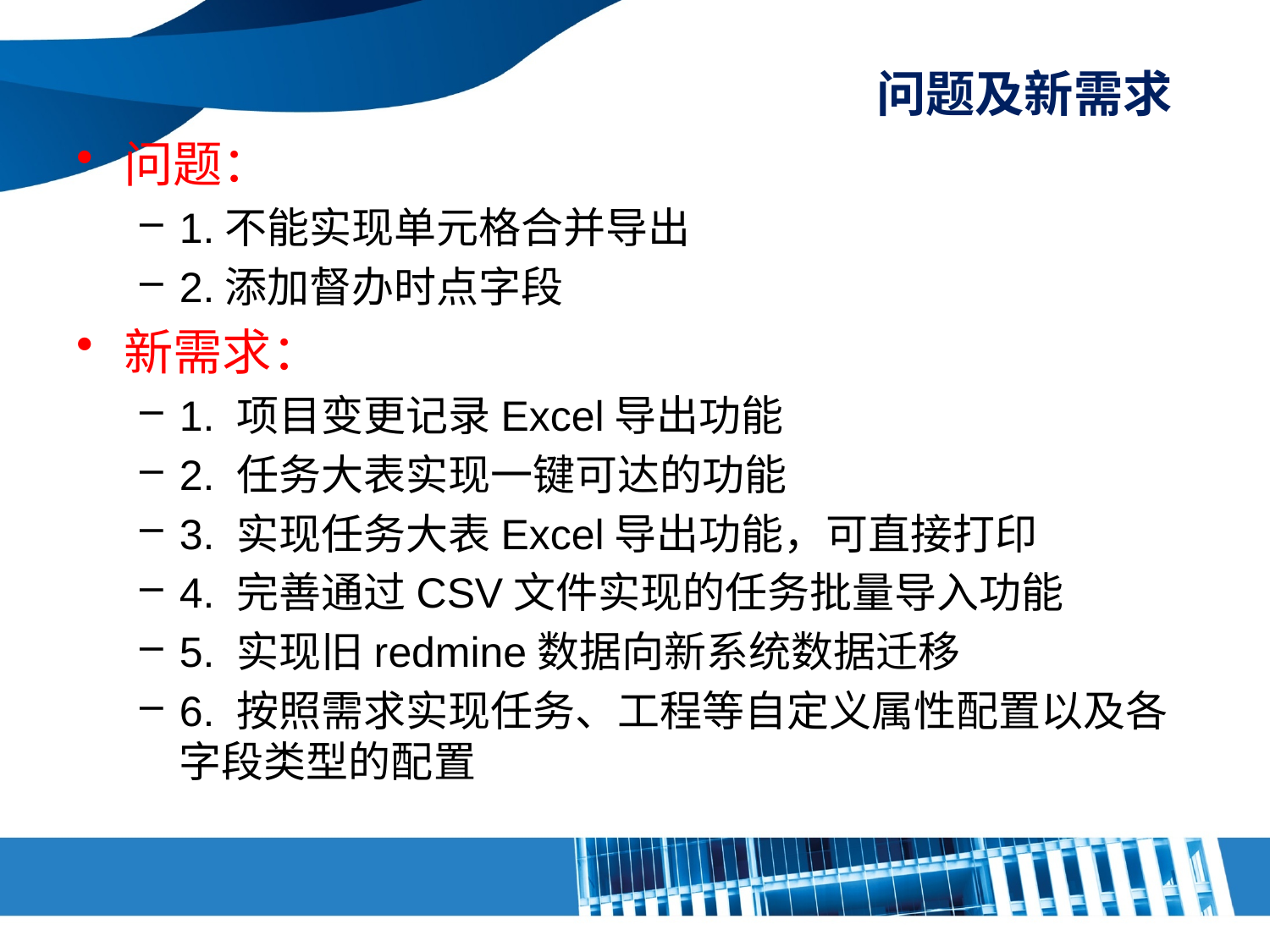

# 问题及新需求
问题：
1.不能实现单元格合并导出
2.添加督办时点字段
新需求：
1. 项目变更记录Excel导出功能
2. 任务大表实现一键可达的功能
3. 实现任务大表Excel导出功能，可直接打印
4. 完善通过CSV文件实现的任务批量导入功能
5. 实现旧redmine数据向新系统数据迁移
6. 按照需求实现任务、工程等自定义属性配置以及各字段类型的配置